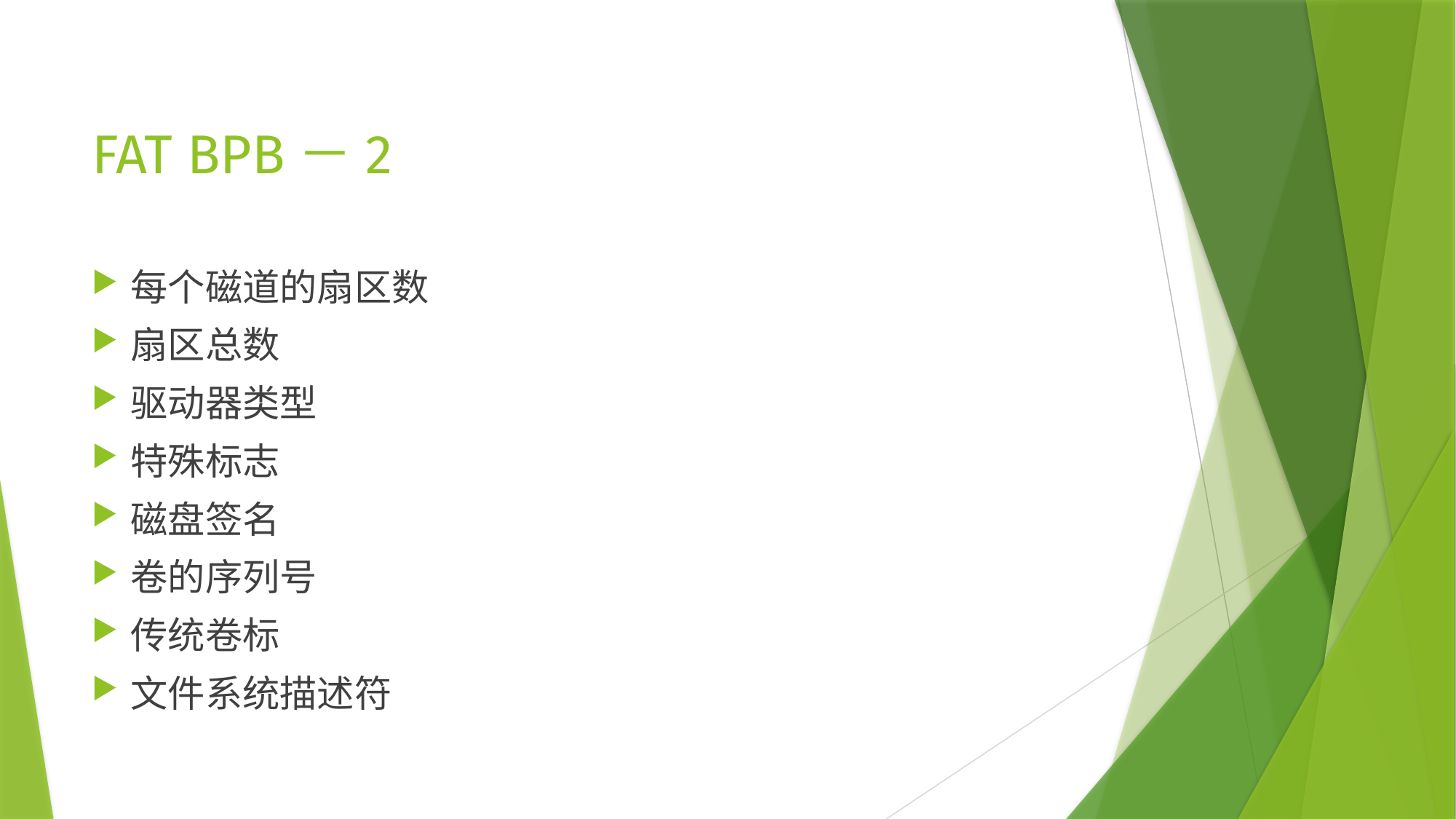

# FAT BPB－2
每个磁道的扇区数
扇区总数
驱动器类型
特殊标志
磁盘签名
卷的序列号
传统卷标
文件系统描述符